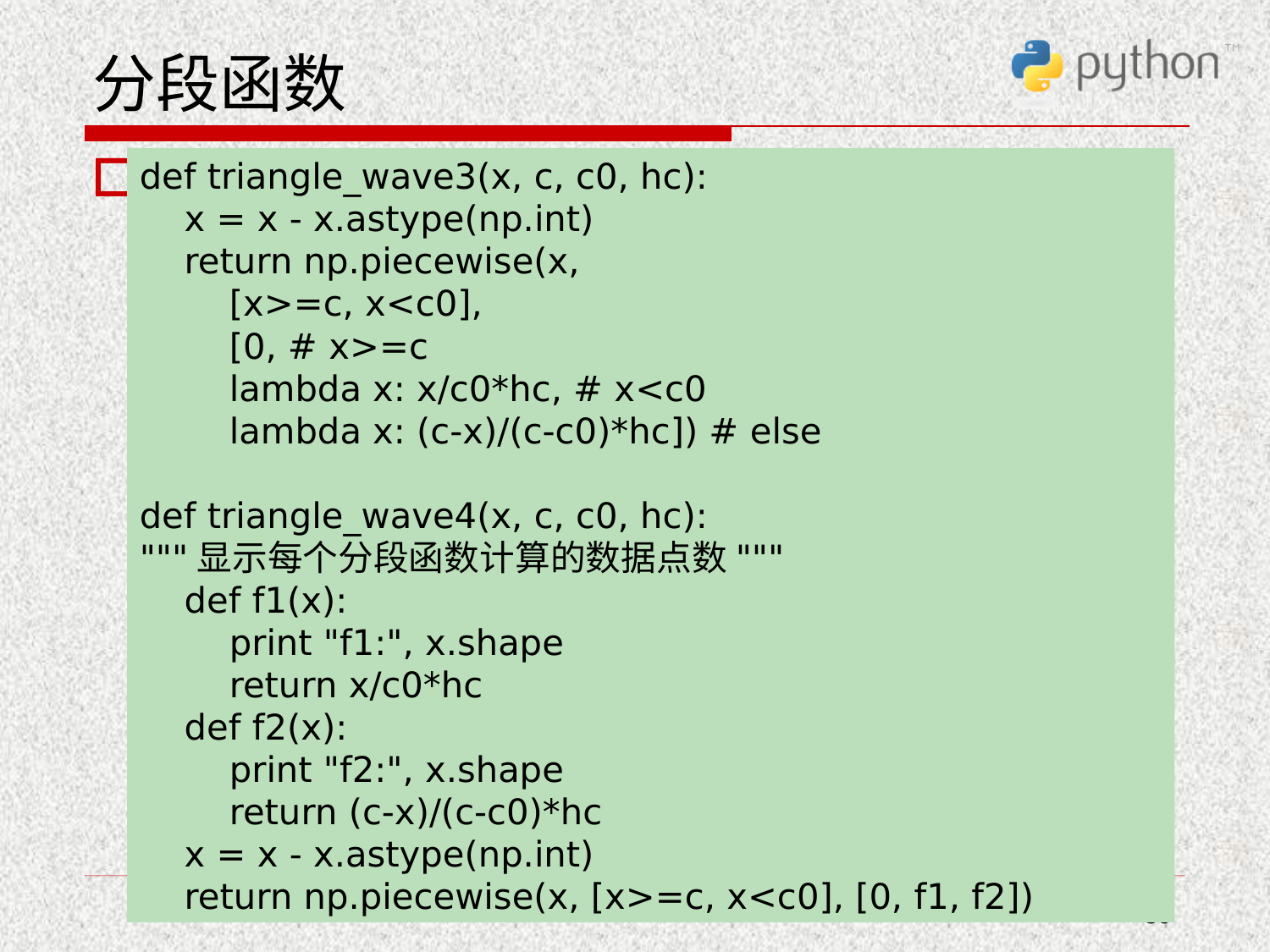

# 分段函数

def triangle_wave3(x, c, c0, hc):
    x = x - x.astype(np.int)
    return np.piecewise(x,
        [x>=c, x<c0],
        [0, # x>=c
        lambda x: x/c0*hc, # x<c0
        lambda x: (c-x)/(c-c0)*hc]) # else

def triangle_wave4(x, c, c0, hc):
"""显示每个分段函数计算的数据点数"""
    def f1(x):
        print "f1:", x.shape
        return x/c0*hc
    def f2(x):
        print "f2:", x.shape
        return (c-x)/(c-c0)*hc
    x = x - x.astype(np.int)
    return np.piecewise(x, [x>=c, x<c0], [0, f1, f2])
39